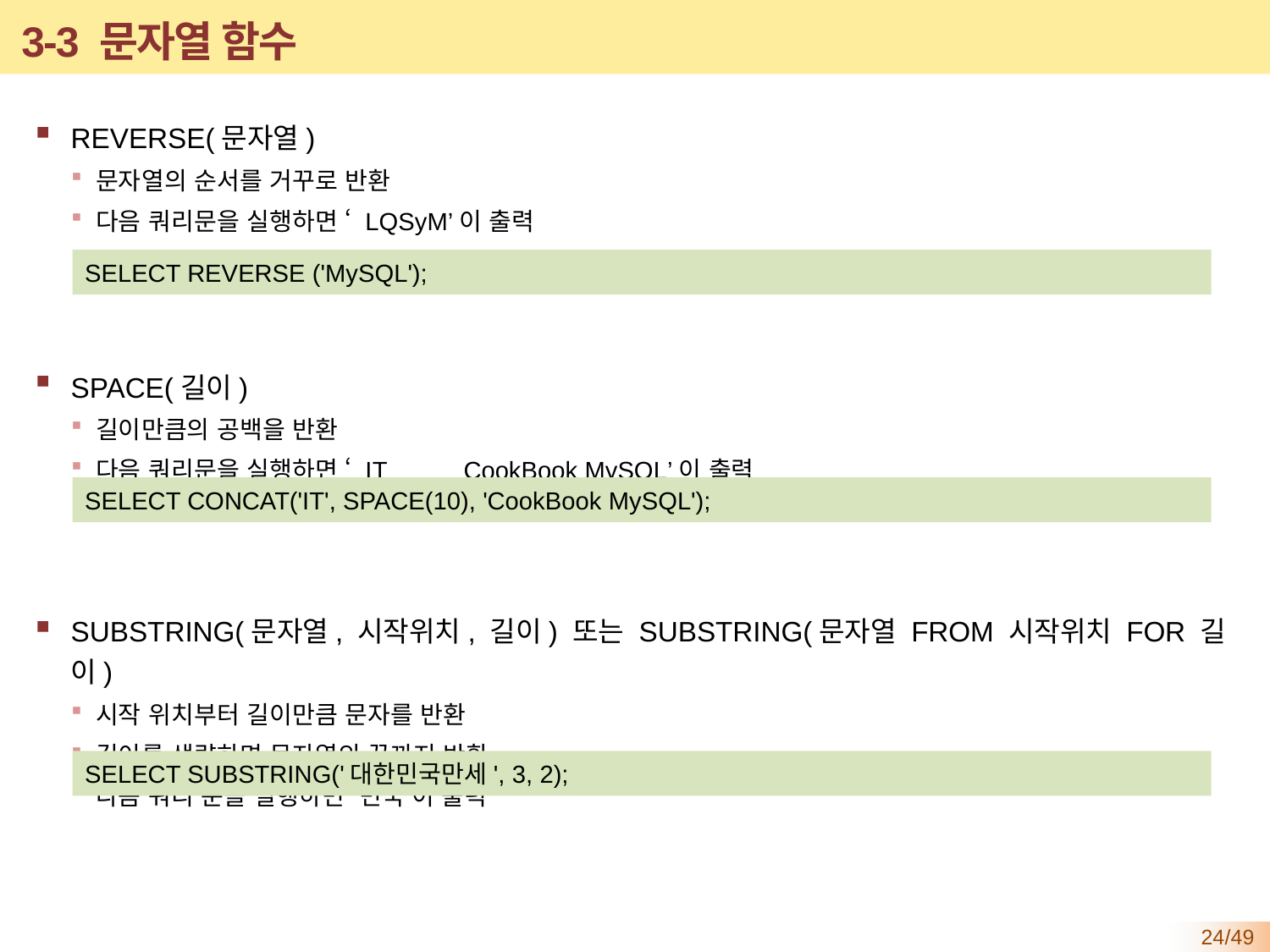

# 3-3 문자열 함수
REVERSE(문자열)
문자열의 순서를 거꾸로 반환
다음 쿼리문을 실행하면 ‘ LQSyM’이 출력

SPACE(길이)
길이만큼의 공백을 반환
다음 쿼리문을 실행하면 ‘ IT           CookBook MySQL’이 출력

SUBSTRING(문자열, 시작위치, 길이) 또는 SUBSTRING(문자열 FROM 시작위치 FOR 길이)
시작 위치부터 길이만큼 문자를 반환
길이를 생략하면 문자열의 끝까지 반환
다음 쿼리 문을 실행하면 ‘민국’이 출력
SELECT REVERSE ('MySQL');
SELECT CONCAT('IT', SPACE(10), 'CookBook MySQL');
SELECT SUBSTRING('대한민국만세', 3, 2);